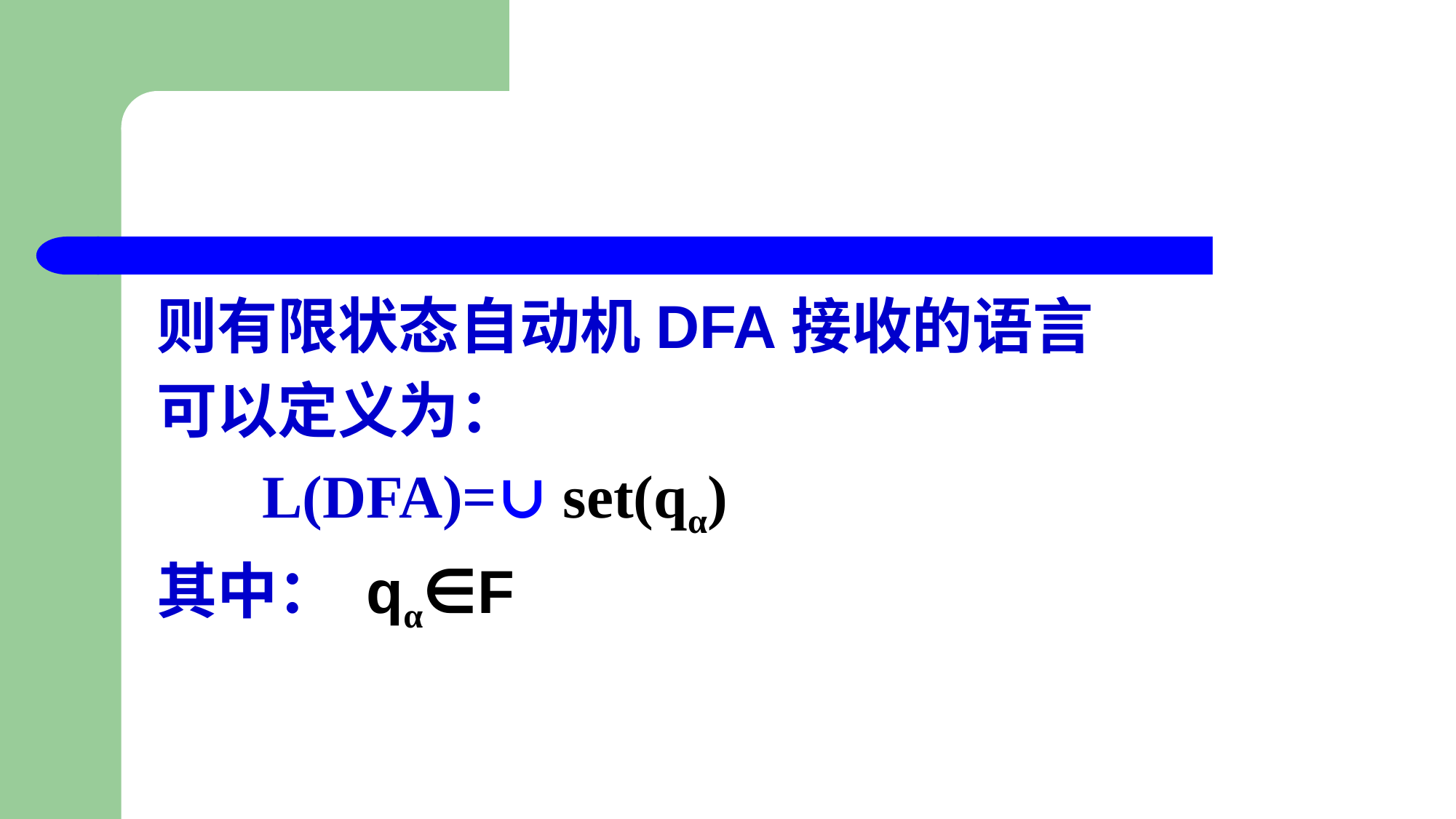

#
则有限状态自动机DFA接收的语言
可以定义为：
       L(DFA)=∪ set(qα)
其中： qα∈F